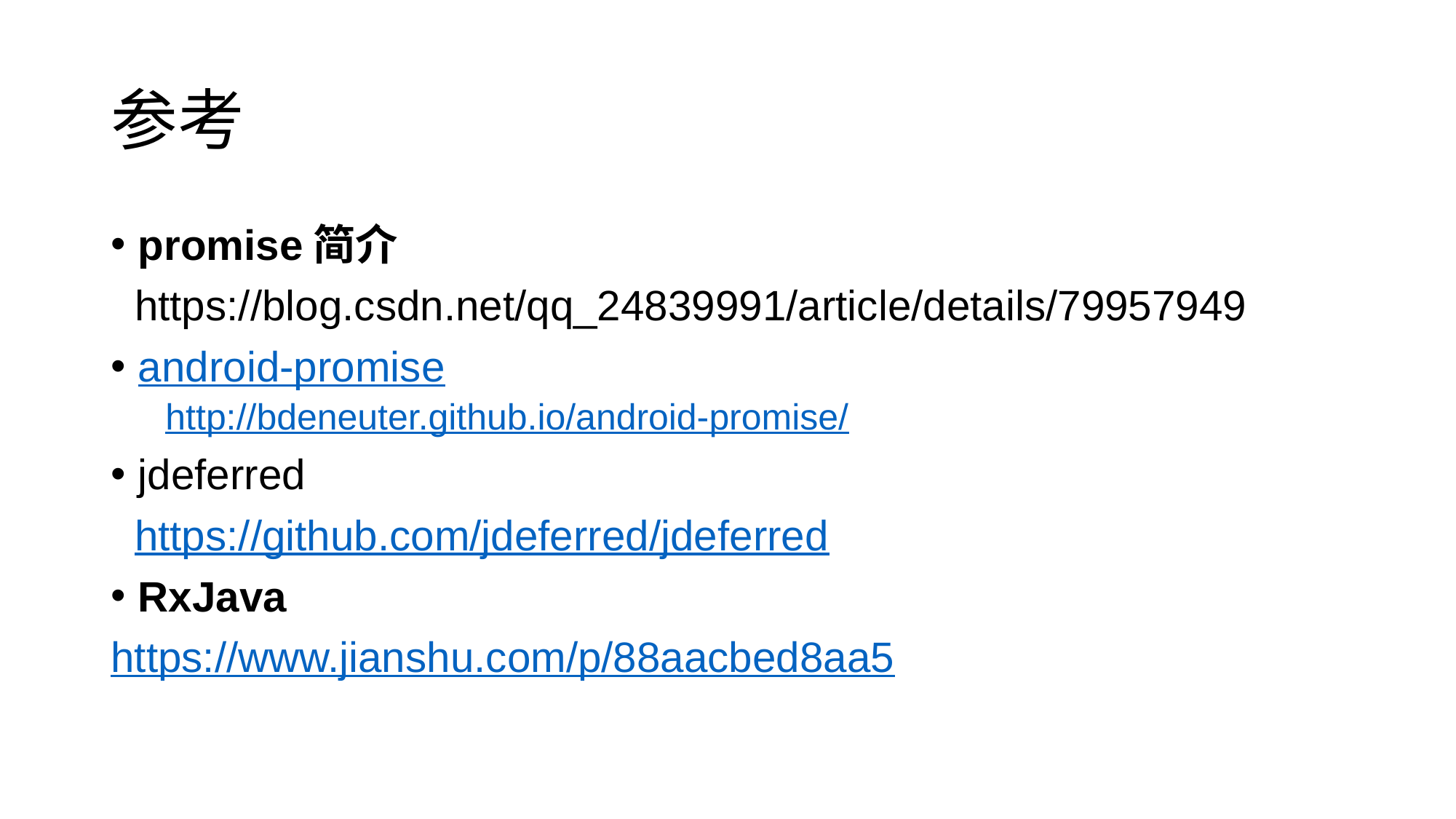

# 参考
promise简介
  https://blog.csdn.net/qq_24839991/article/details/79957949
android-promise
http://bdeneuter.github.io/android-promise/
jdeferred
  https://github.com/jdeferred/jdeferred
RxJava
https://www.jianshu.com/p/88aacbed8aa5